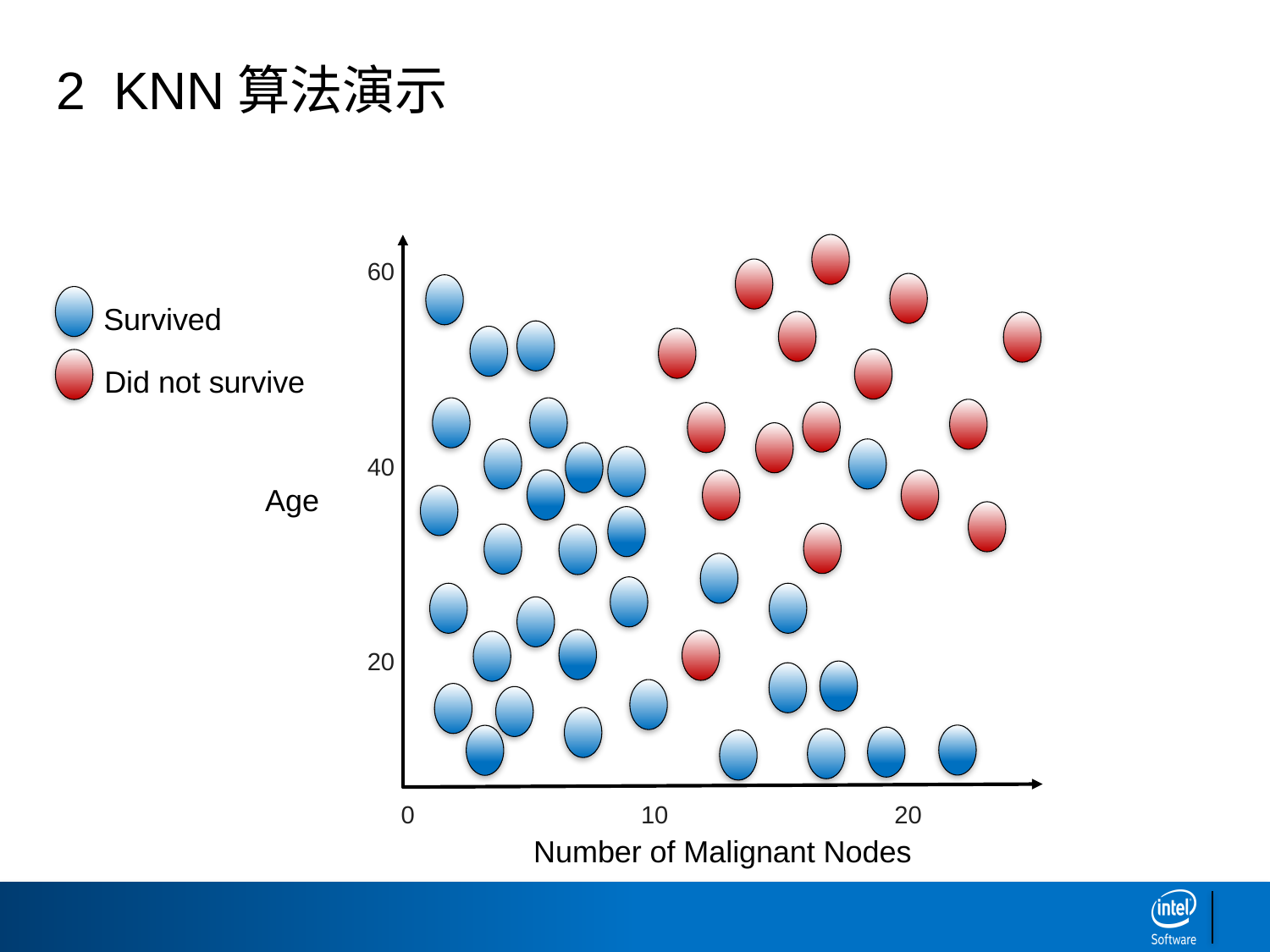

2  KNN算法演示

60

Survived

Did not survive

40

Age

20

0
10
20
Number of Malignant Nodes